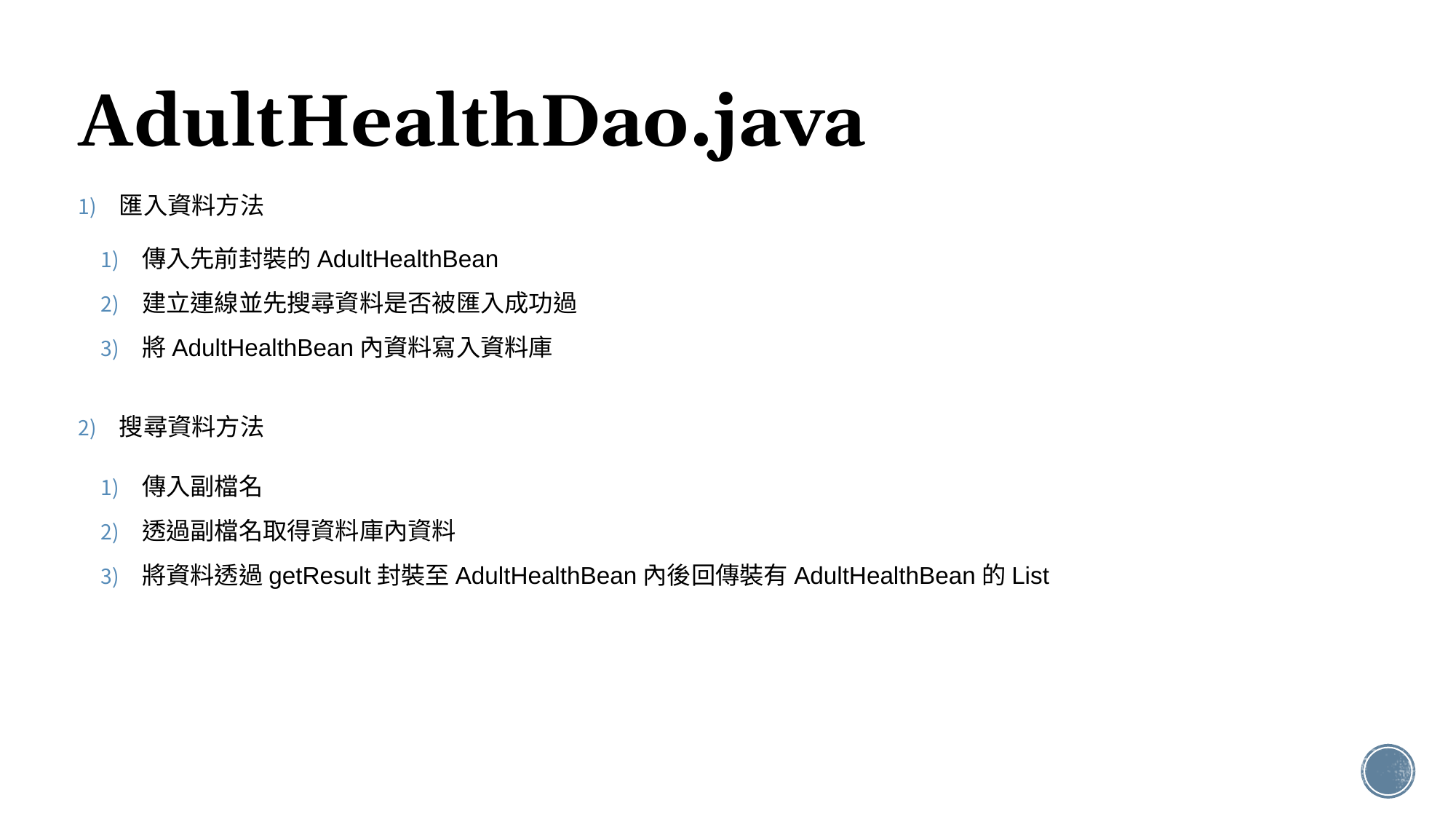

AdultHealthDao.java
匯入資料方法

搜尋資料方法

傳入先前封裝的AdultHealthBean
建立連線並先搜尋資料是否被匯入成功過
將AdultHealthBean內資料寫入資料庫
傳入副檔名
透過副檔名取得資料庫內資料
將資料透過getResult封裝至AdultHealthBean內後回傳裝有AdultHealthBean的List